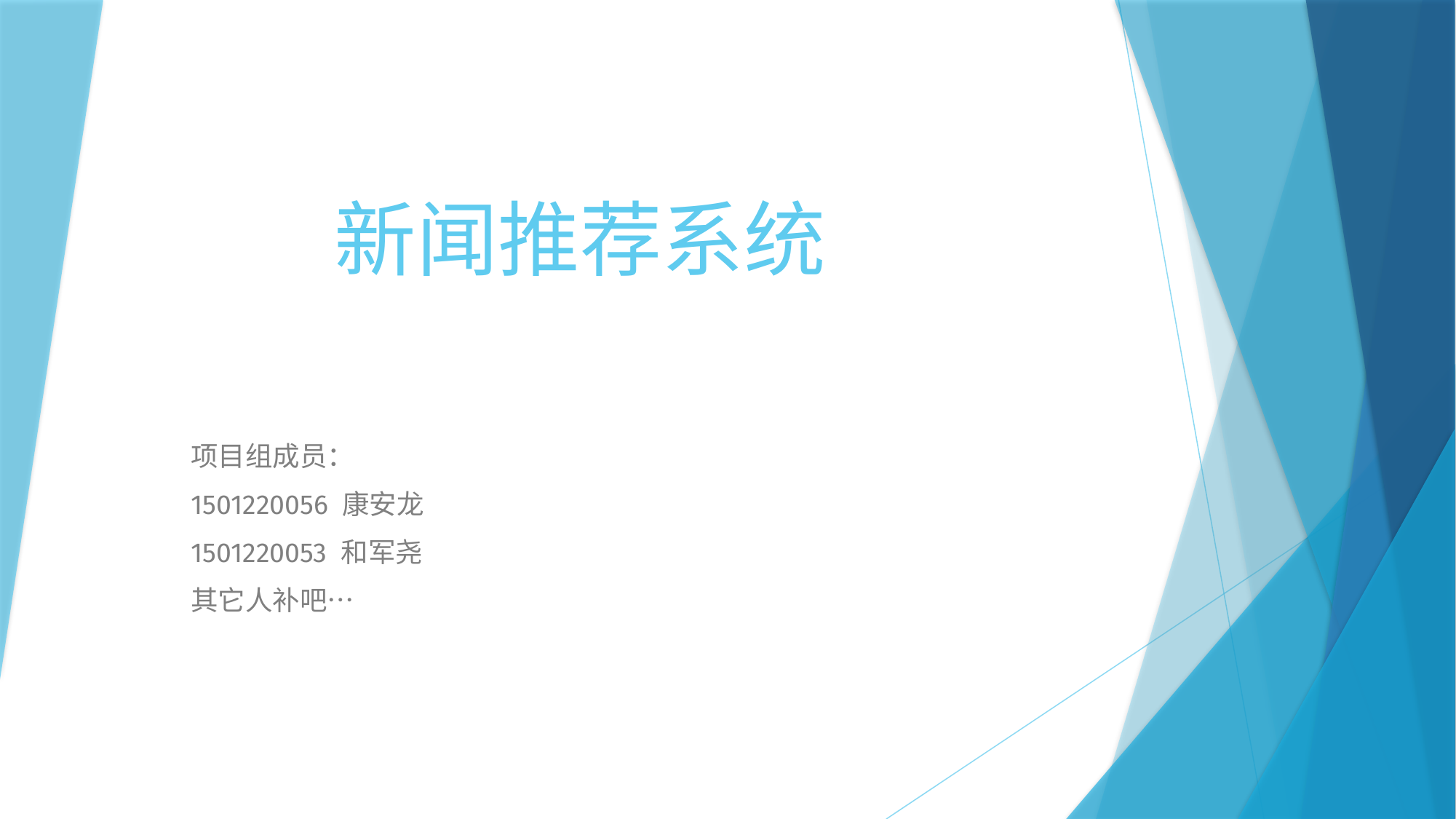

# 新闻推荐系统
项目组成员：
1501220056 康安龙
1501220053 和军尧
其它人补吧…